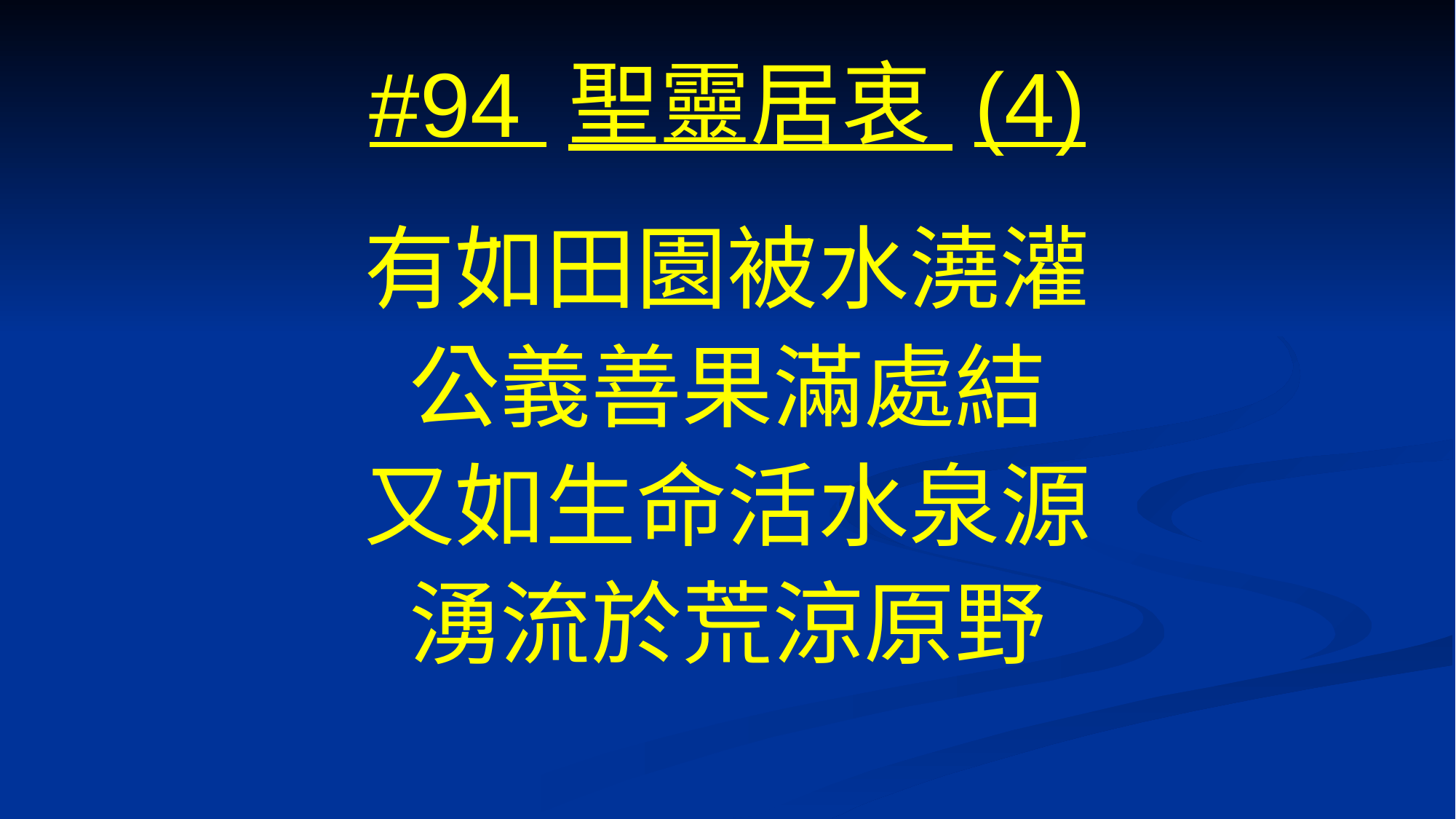

# #94 聖靈居衷 (4)
有如田園被水澆灌
公義善果滿處結
又如生命活水泉源
湧流於荒涼原野